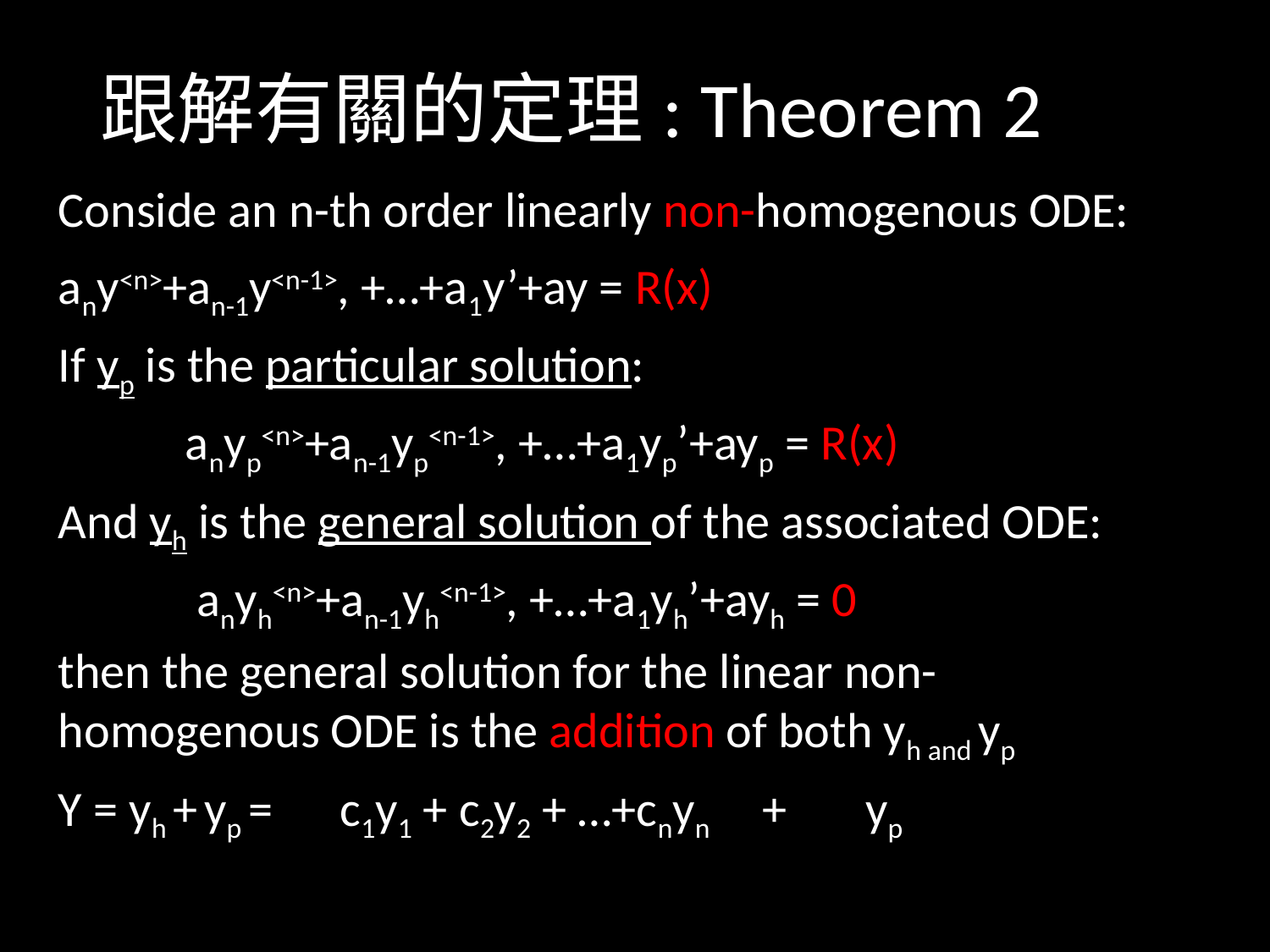

# 跟解有關的定理: Theorem 2
Conside an n-th order linearly non-homogenous ODE:
any<n>+an-1y<n-1>, +…+a1y’+ay = R(x)
If yp is the particular solution:
	anyp<n>+an-1yp<n-1>, +…+a1yp’+ayp = R(x)
And yh is the general solution of the associated ODE:
	 anyh<n>+an-1yh<n-1>, +…+a1yh’+ayh = 0
then the general solution for the linear non-homogenous ODE is the addition of both yh and yp
Y = yh + yp =      c1y1 + c2y2 + …+cnyn        +       yp